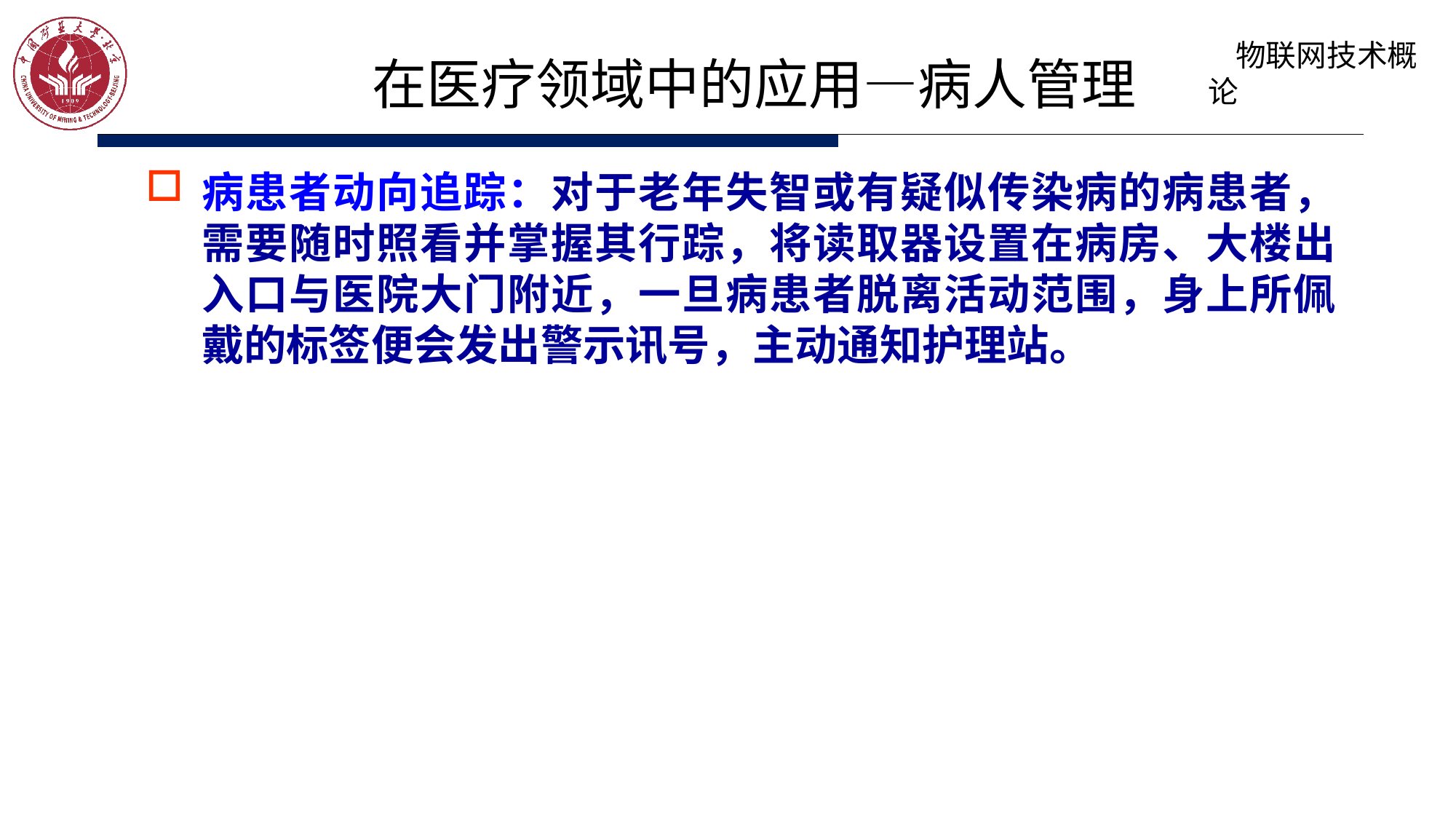

在医疗领域中的应用—病人管理
病患者动向追踪：对于老年失智或有疑似传染病的病患者，需要随时照看并掌握其行踪，将读取器设置在病房、大楼出入口与医院大门附近，一旦病患者脱离活动范围，身上所佩戴的标签便会发出警示讯号，主动通知护理站。